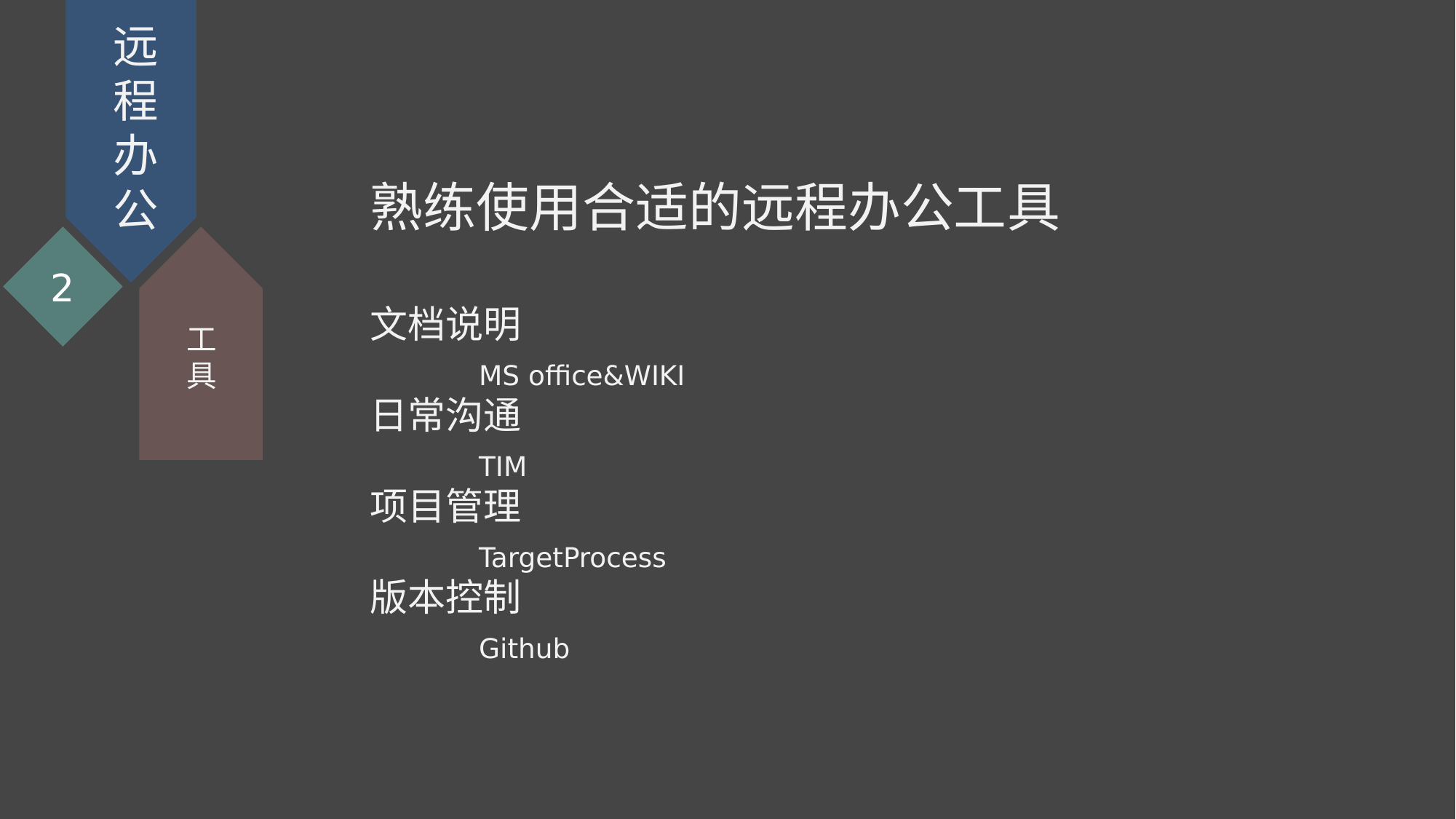

远程办公

熟练使用合适的远程办公工具
2

文档说明
	MS office&WIKI
日常沟通
	TIM
项目管理
	TargetProcess
版本控制
	Github
工具